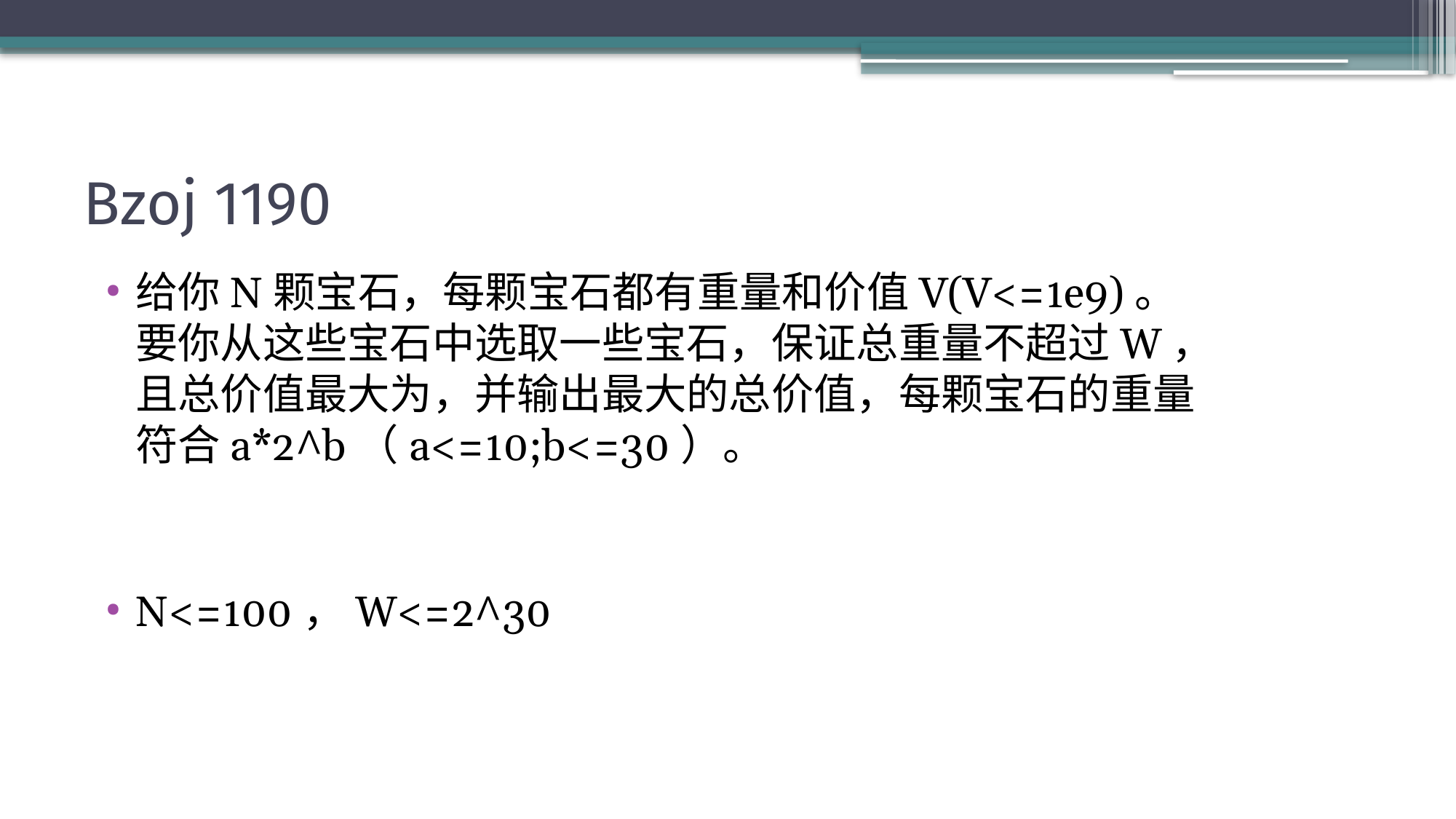

# Bzoj 1190
给你N颗宝石，每颗宝石都有重量和价值V(V<=1e9)。要你从这些宝石中选取一些宝石，保证总重量不超过W，且总价值最大为，并输出最大的总价值，每颗宝石的重量符合a*2^b（a<=10;b<=30）。

N<=100，W<=2^30